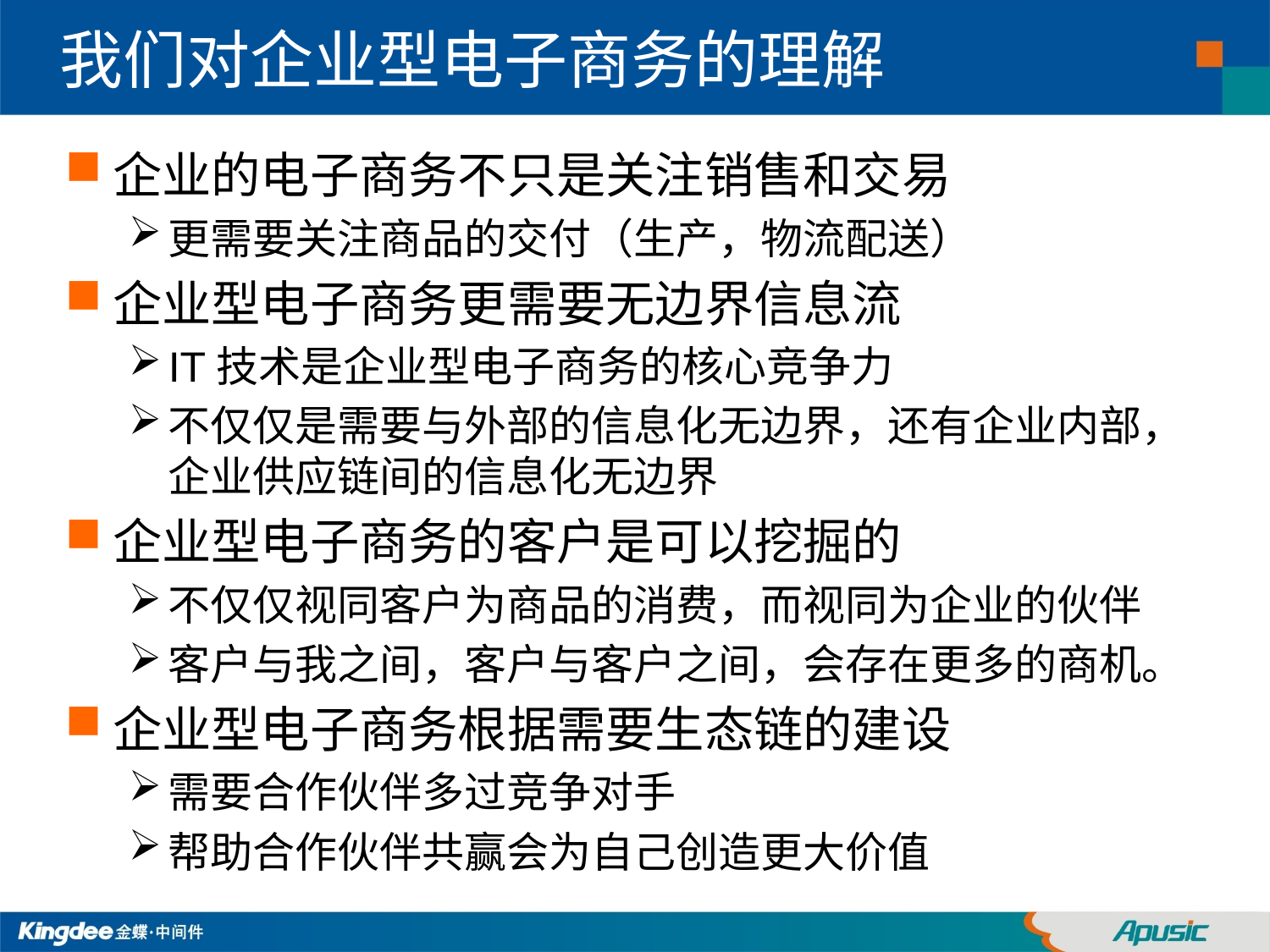

# 我们对企业型电子商务的理解
企业的电子商务不只是关注销售和交易
更需要关注商品的交付（生产，物流配送）
企业型电子商务更需要无边界信息流
IT技术是企业型电子商务的核心竞争力
不仅仅是需要与外部的信息化无边界，还有企业内部，企业供应链间的信息化无边界
企业型电子商务的客户是可以挖掘的
不仅仅视同客户为商品的消费，而视同为企业的伙伴
客户与我之间，客户与客户之间，会存在更多的商机。
企业型电子商务根据需要生态链的建设
需要合作伙伴多过竞争对手
帮助合作伙伴共赢会为自己创造更大价值